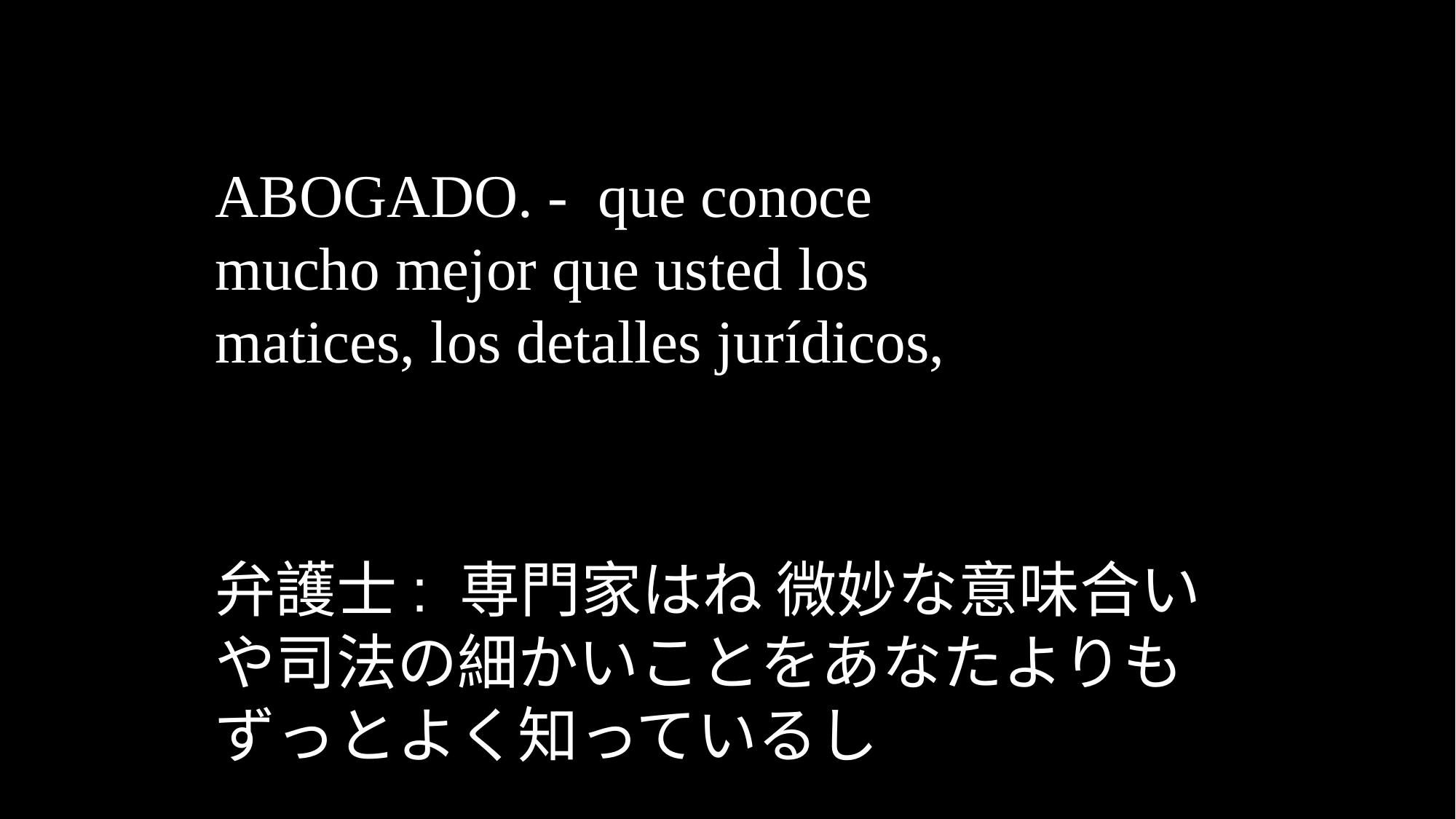

ABOGADO. -  que conoce mucho mejor que usted los matices, los detalles jurídicos,

弁護士: 専門家はね 微妙な意味合いや司法の細かいことをあなたよりもずっとよく知っているし